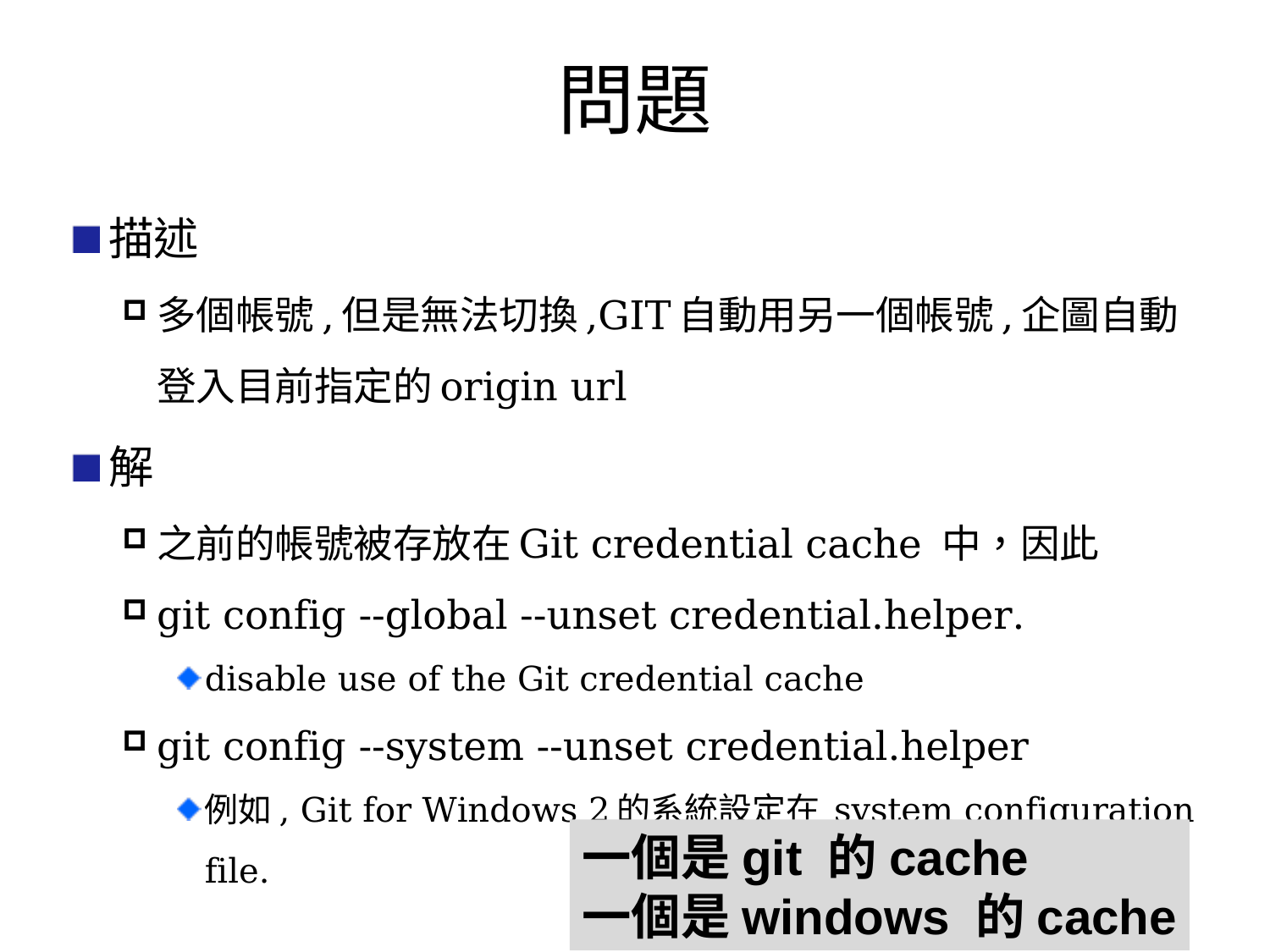

# 問題
描述
多個帳號,但是無法切換,GIT自動用另一個帳號,企圖自動登入目前指定的origin url
解
之前的帳號被存放在Git credential cache 中，因此
git config --global --unset credential.helper.
disable use of the Git credential cache
git config --system --unset credential.helper
例如, Git for Windows 2的系統設定在 system configuration file.
一個是git 的cache
一個是windows 的cache